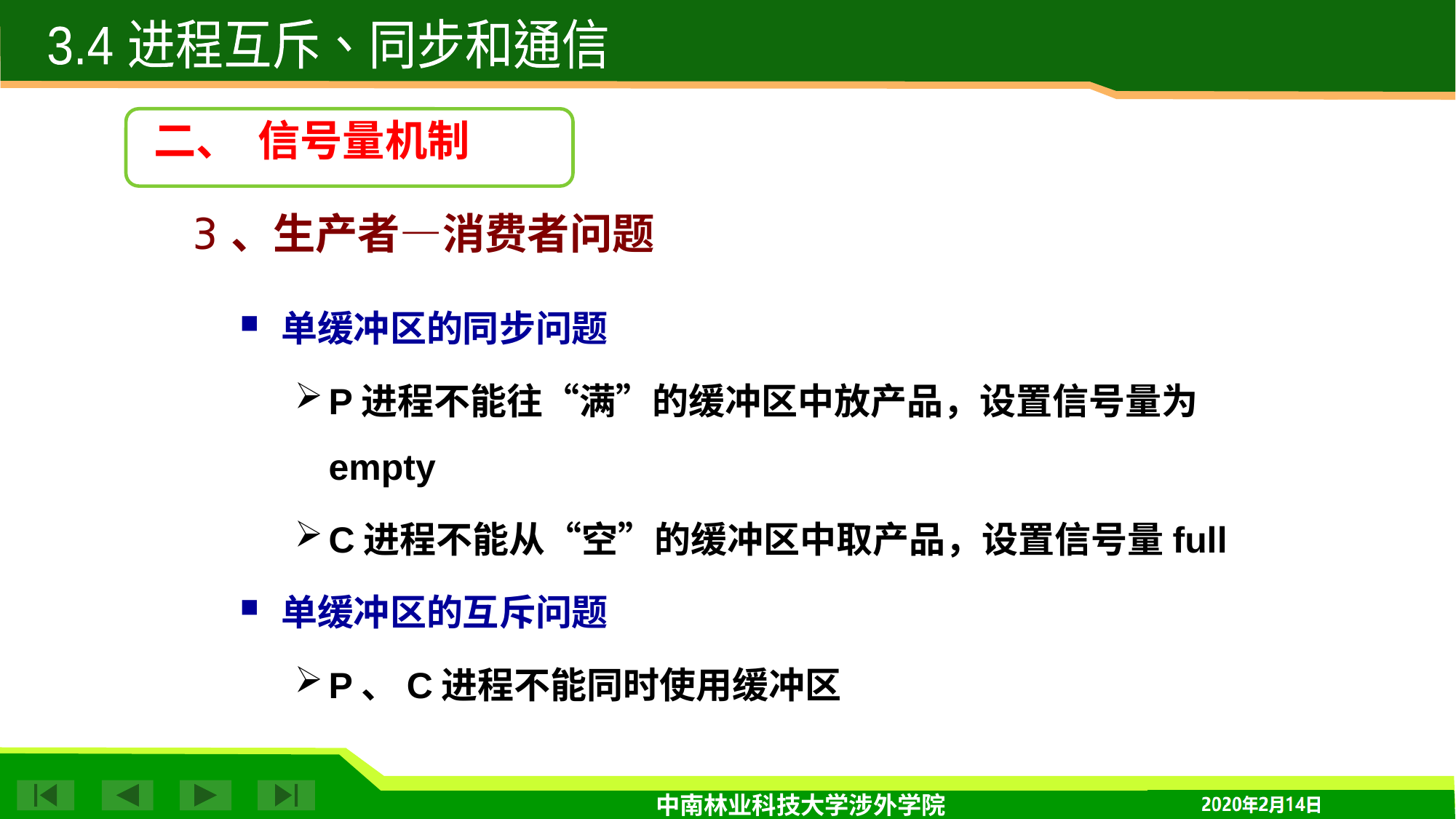

3.4 进程互斥、同步和通信
二、  信号量机制

3、生产者—消费者问题
单缓冲区的同步问题
P进程不能往“满”的缓冲区中放产品，设置信号量为empty
C进程不能从“空”的缓冲区中取产品，设置信号量full
单缓冲区的互斥问题
P、C进程不能同时使用缓冲区